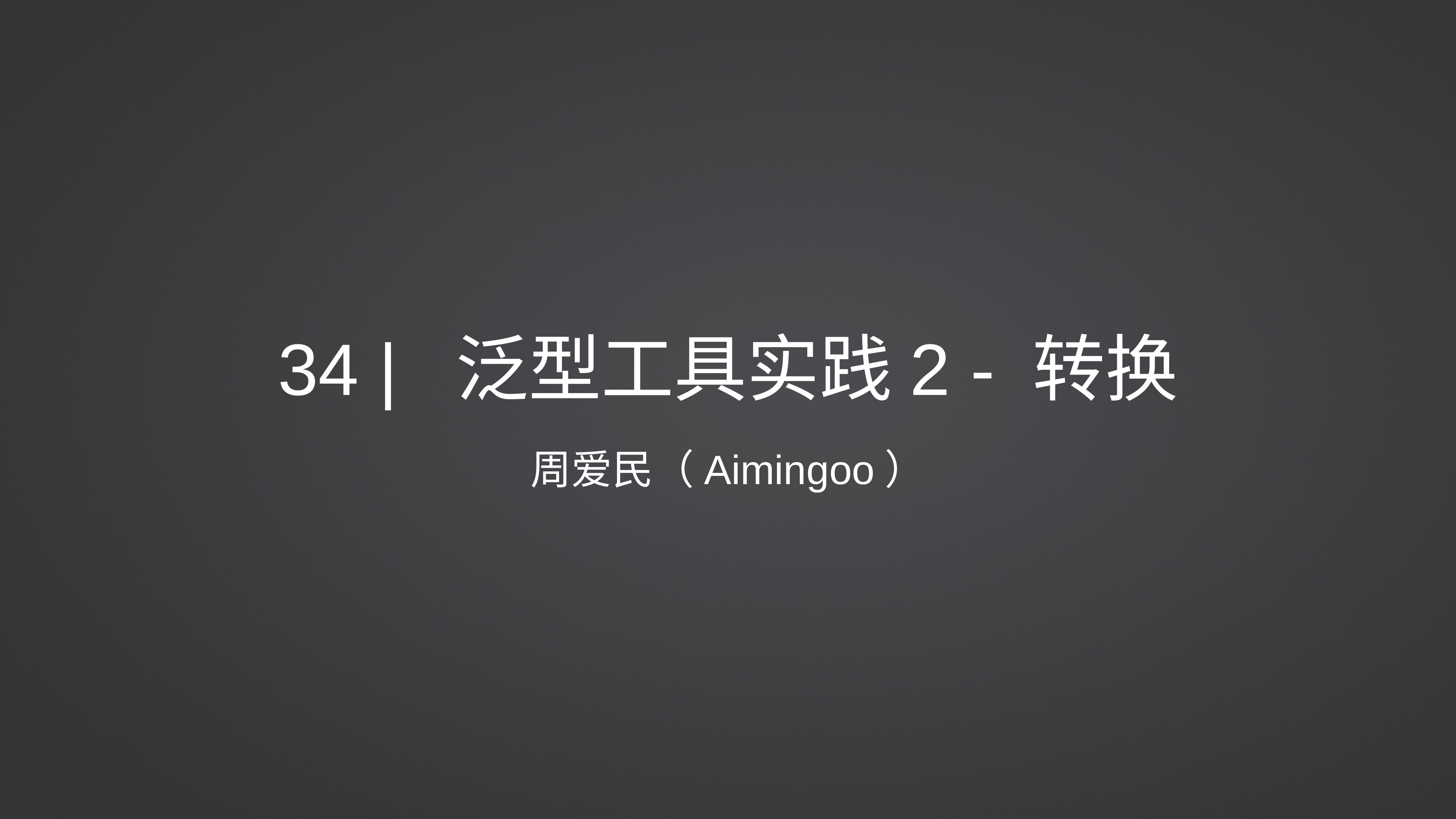

# 34 |  泛型工具实践2 - 转换
周爱民（Aimingoo）